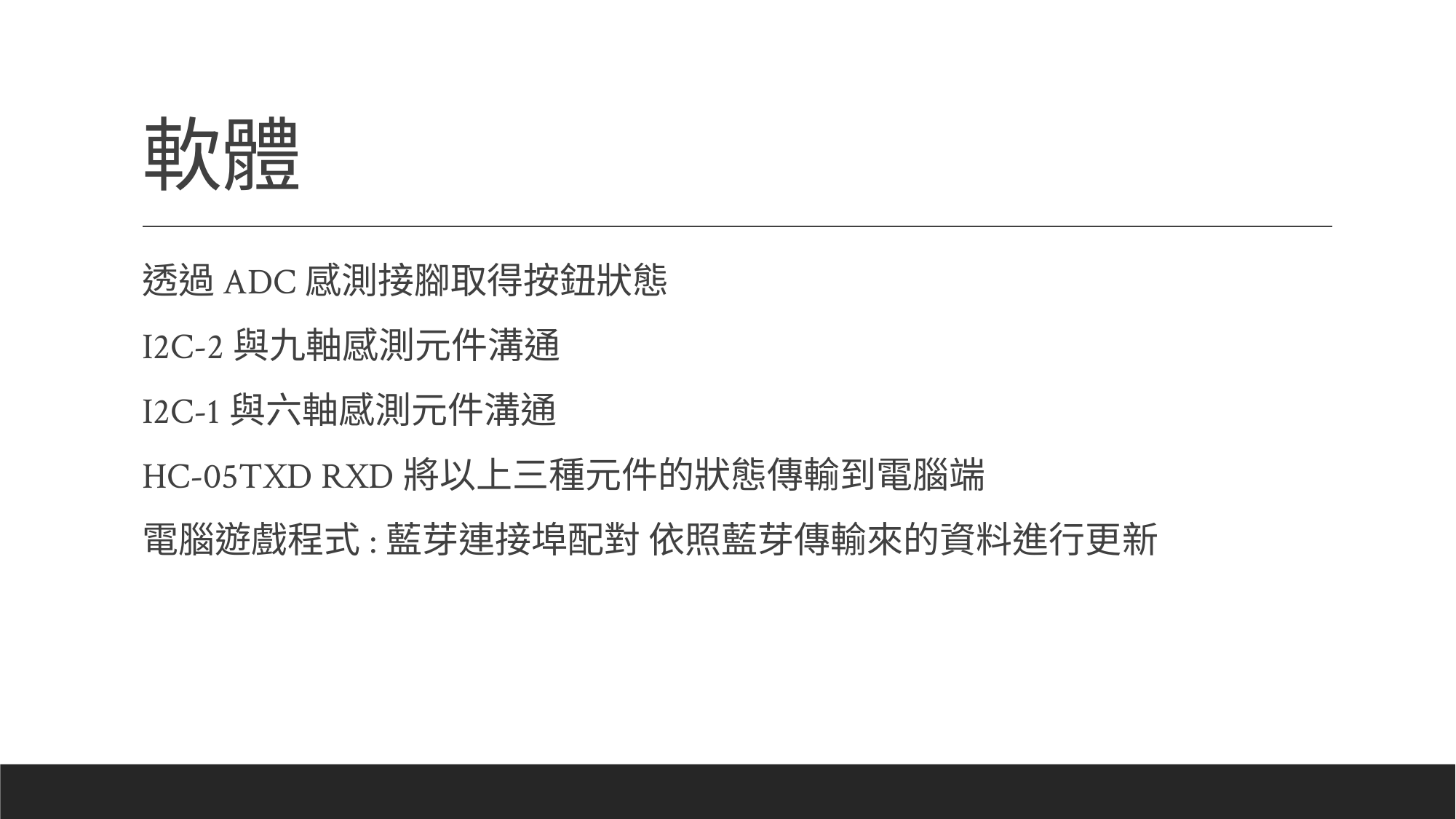

# 軟體
透過ADC感測接腳取得按鈕狀態
I2C-2與九軸感測元件溝通
I2C-1與六軸感測元件溝通
HC-05TXD RXD將以上三種元件的狀態傳輸到電腦端
電腦遊戲程式:藍芽連接埠配對 依照藍芽傳輸來的資料進行更新